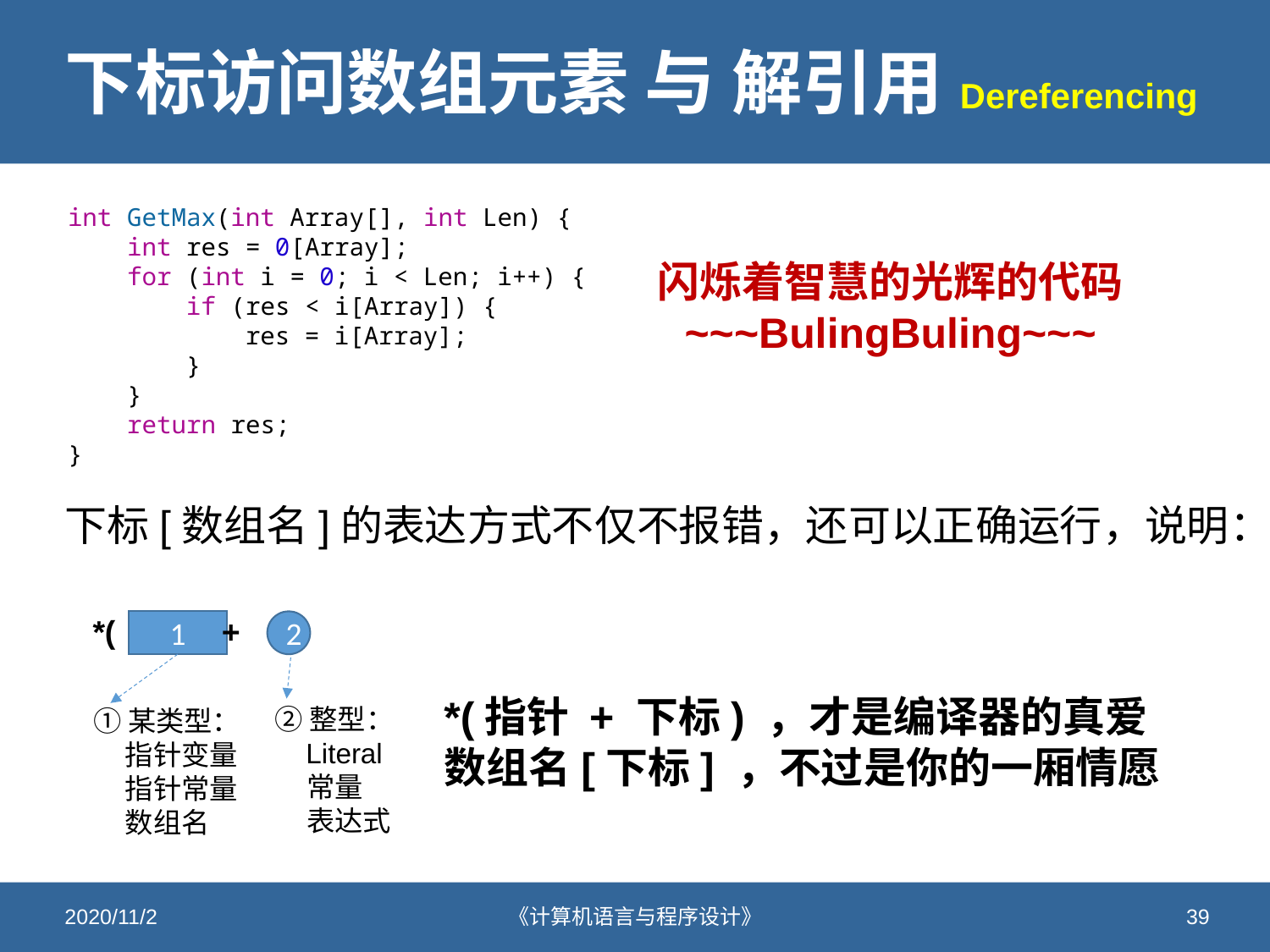

# 下标访问数组元素 与 解引用Dereferencing
int GetMax(int Array[], int Len) {
    int res = 0[Array];
    for (int i = 0; i < Len; i++) {
        if (res < i[Array]) {
            res = i[Array];
        }
    }
    return res;
}
闪烁着智慧的光辉的代码
~~~BulingBuling~~~
下标[数组名]的表达方式不仅不报错，还可以正确运行，说明：
*(            +      )
1
2
*(指针 + 下标) ，才是编译器的真爱
数组名[下标] ，不过是你的一厢情愿
②整型：
    Literal
    常量
    表达式
①某类型：
    指针变量
    指针常量
    数组名
2020/11/2
《计算机语言与程序设计》
39